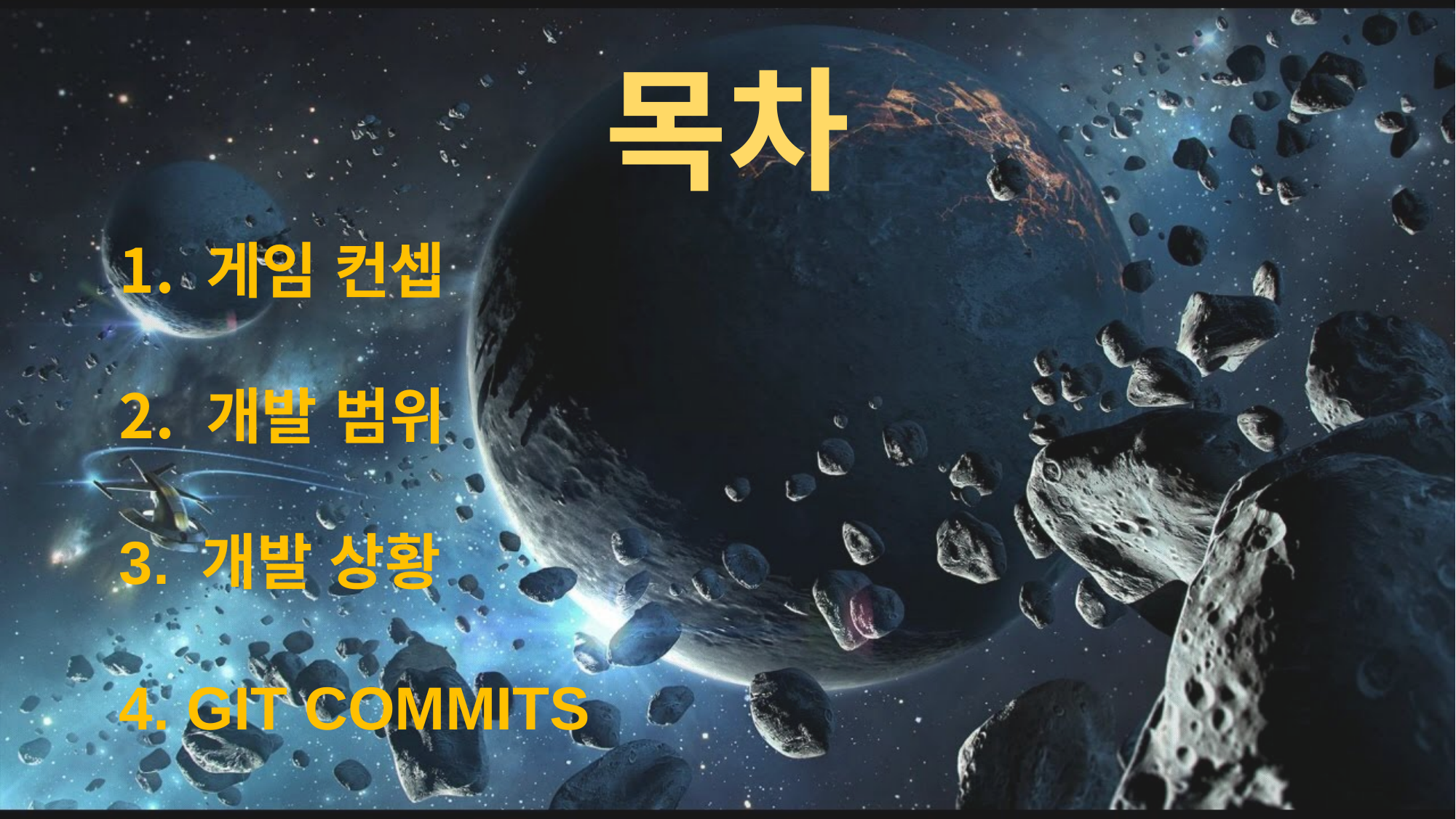

목차
 게임 컨셉

 개발 범위

3. 개발 상황

4. GIT COMMITS